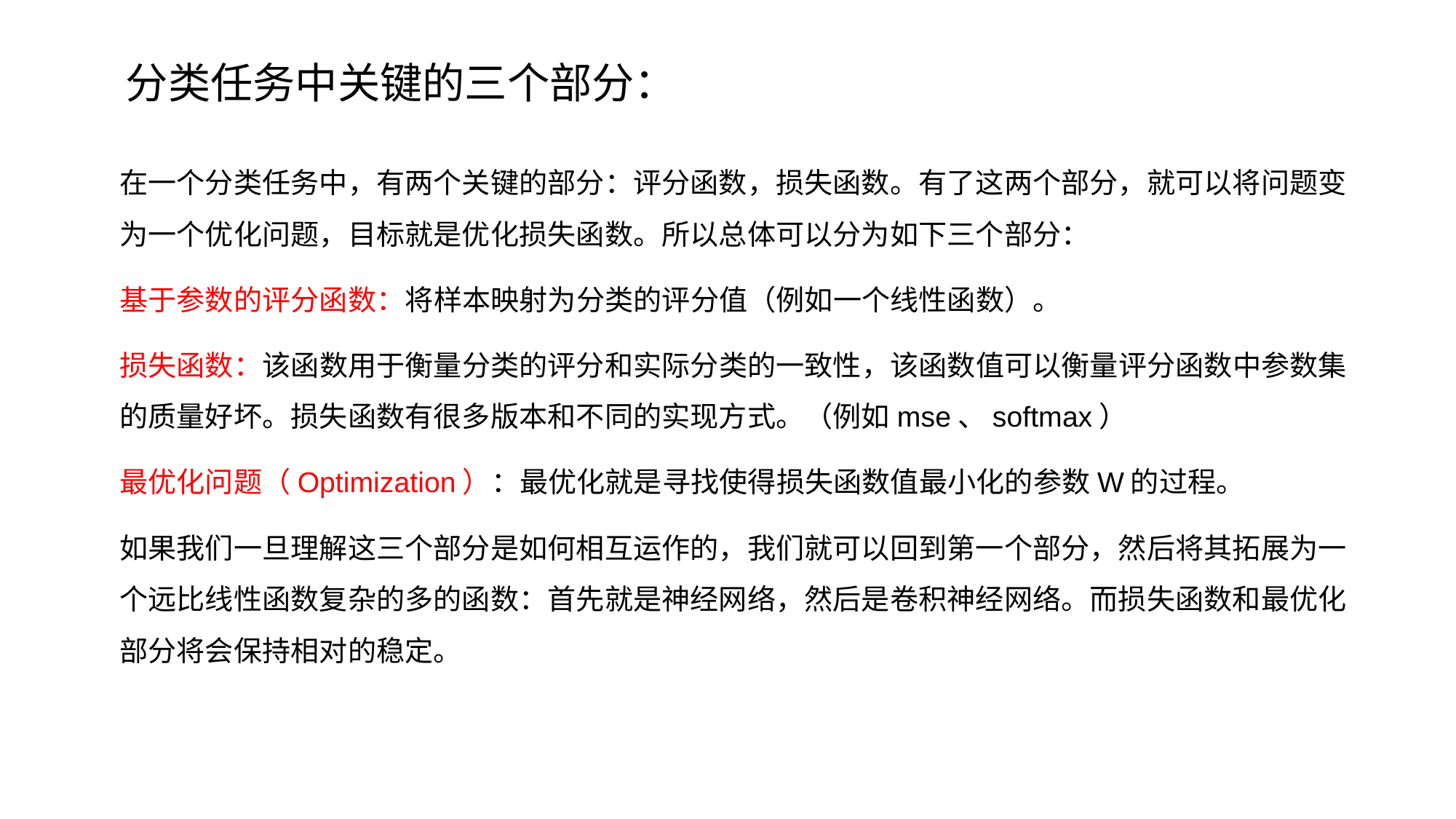

分类任务中关键的三个部分：
在一个分类任务中，有两个关键的部分：评分函数，损失函数。有了这两个部分，就可以将问题变为一个优化问题，目标就是优化损失函数。所以总体可以分为如下三个部分：
基于参数的评分函数：将样本映射为分类的评分值（例如一个线性函数）。
损失函数：该函数用于衡量分类的评分和实际分类的一致性，该函数值可以衡量评分函数中参数集的质量好坏。损失函数有很多版本和不同的实现方式。（例如mse、softmax）
最优化问题（Optimization）：最优化就是寻找使得损失函数值最小化的参数W的过程。
如果我们一旦理解这三个部分是如何相互运作的，我们就可以回到第一个部分，然后将其拓展为一个远比线性函数复杂的多的函数：首先就是神经网络，然后是卷积神经网络。而损失函数和最优化部分将会保持相对的稳定。